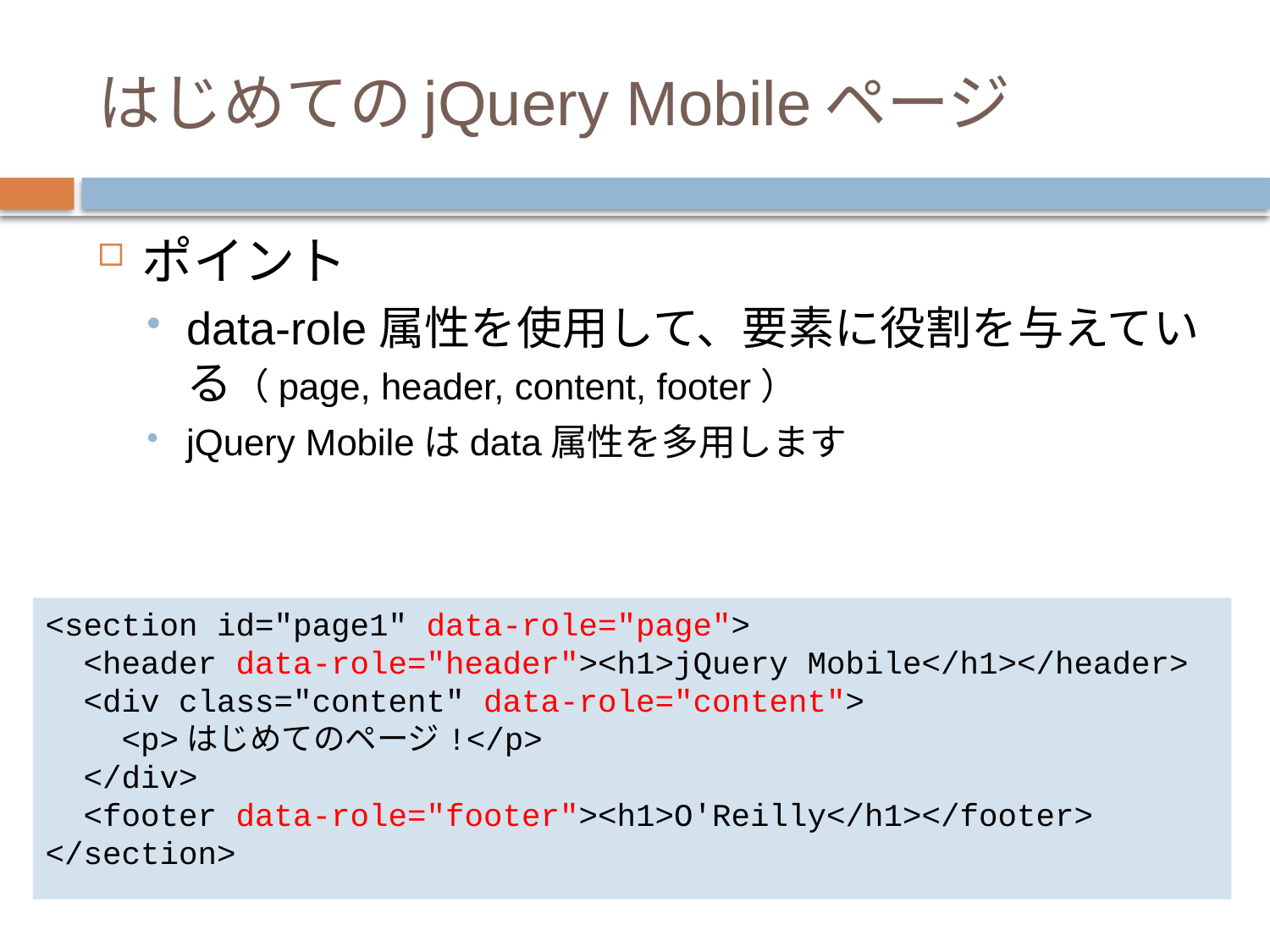

# はじめてのjQuery Mobileページ
ポイント
data-role属性を使用して、要素に役割を与えている（page, header, content, footer）
jQuery Mobileはdata属性を多用します
<section id="page1" data-role="page">
  <header data-role="header"><h1>jQuery Mobile</h1></header>
  <div class="content" data-role="content">
    <p>はじめてのページ!</p>
  </div>
  <footer data-role="footer"><h1>O'Reilly</h1></footer>
</section>